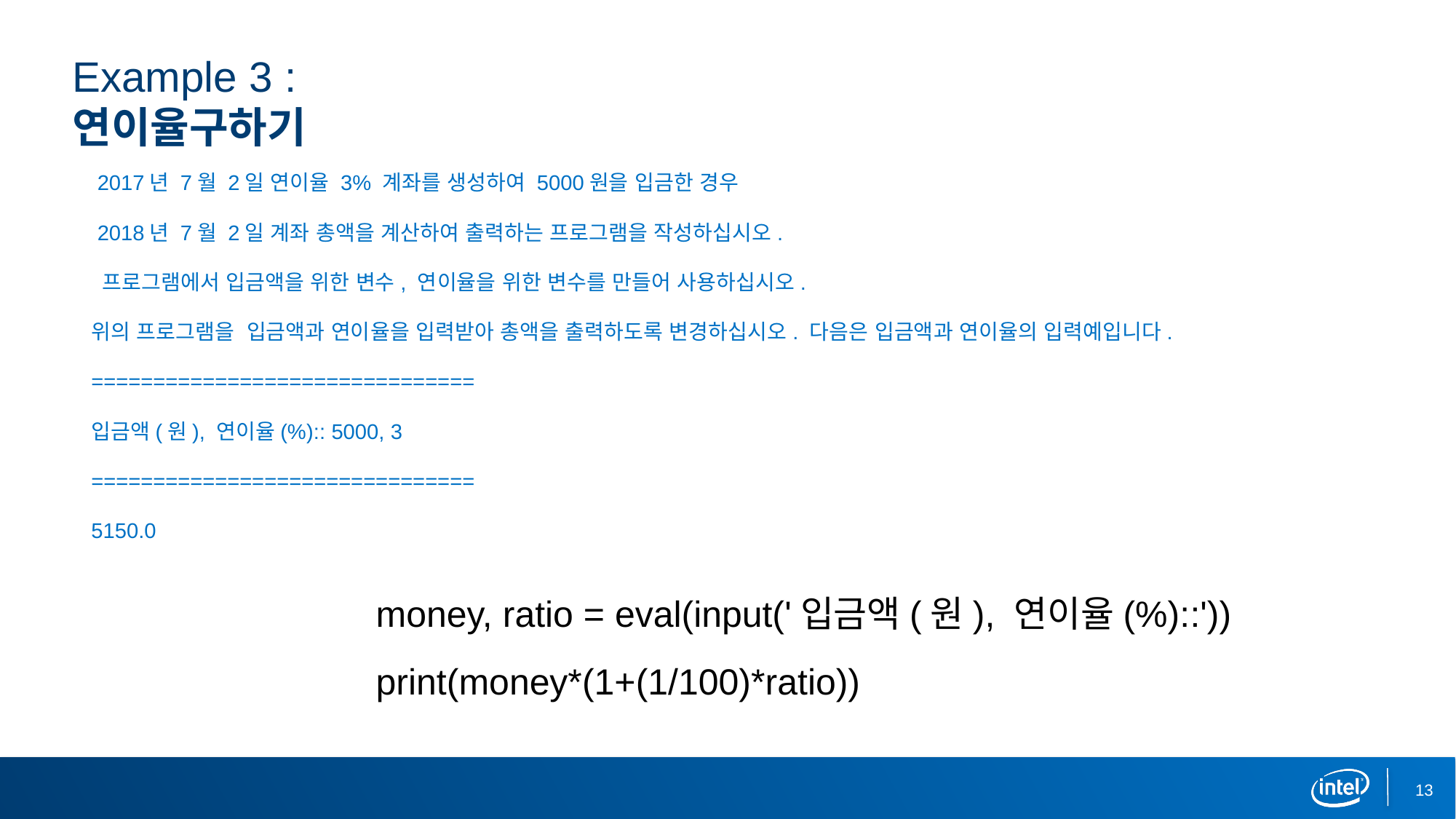

# Example 3 : 연이율구하기
 2017년 7월 2일 연이율 3% 계좌를 생성하여 5000원을 입금한 경우
 2018년 7월 2일 계좌 총액을 계산하여 출력하는 프로그램을 작성하십시오.
 프로그램에서 입금액을 위한 변수, 연이율을 위한 변수를 만들어 사용하십시오.
위의 프로그램을  입금액과 연이율을 입력받아 총액을 출력하도록 변경하십시오. 다음은 입금액과 연이율의 입력예입니다.
===============================
입금액(원), 연이율(%):: 5000, 3
===============================
5150.0

money, ratio = eval(input('입금액(원), 연이율(%)::'))
print(money*(1+(1/100)*ratio))
13